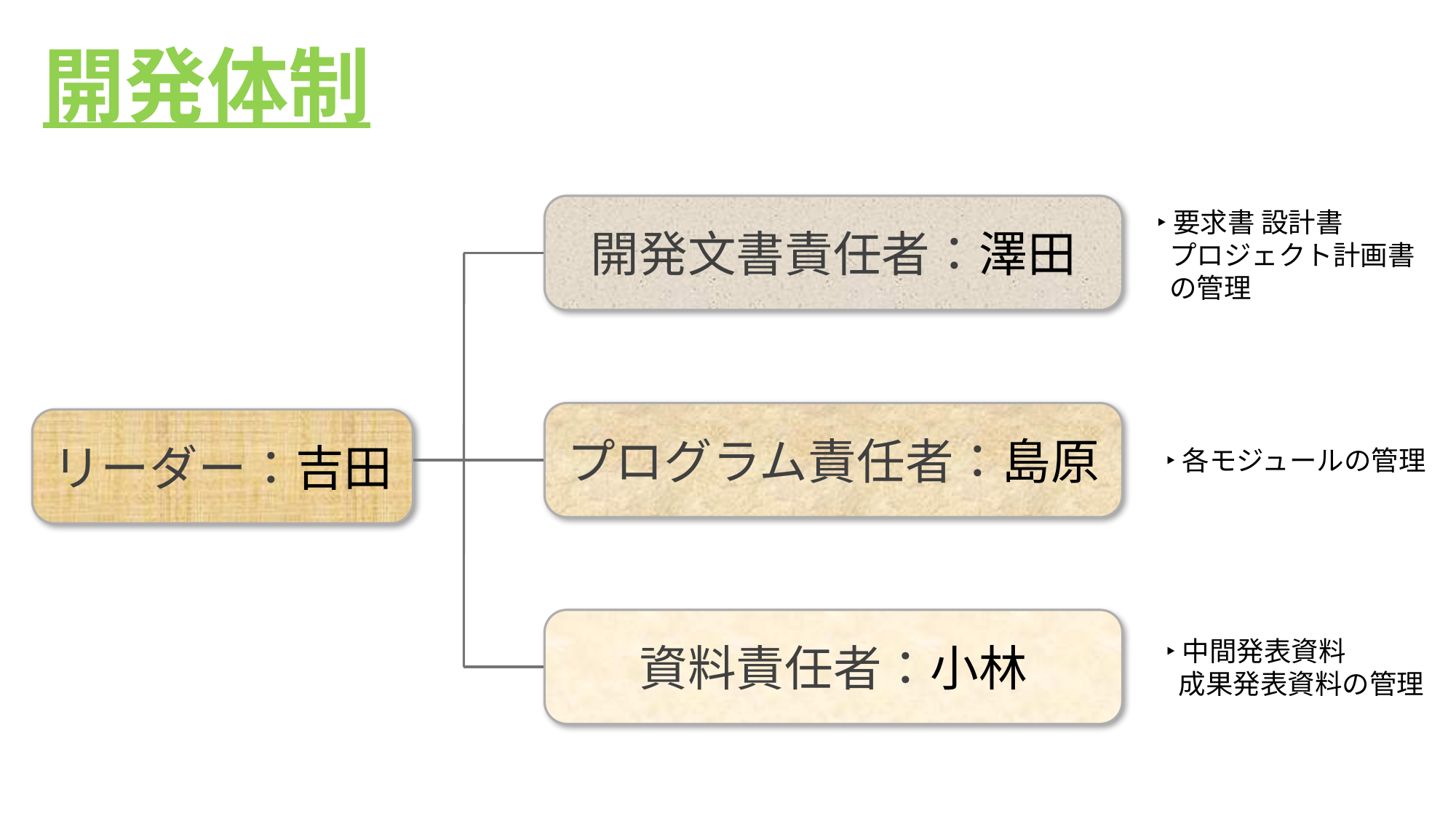

# 開発体制
開発文書責任者：澤田
‣要求書 設計書
 プロジェクト計画書
 の管理
プログラム責任者：島原
リーダー：吉田
‣各モジュールの管理
資料責任者：小林
‣中間発表資料
 成果発表資料の管理